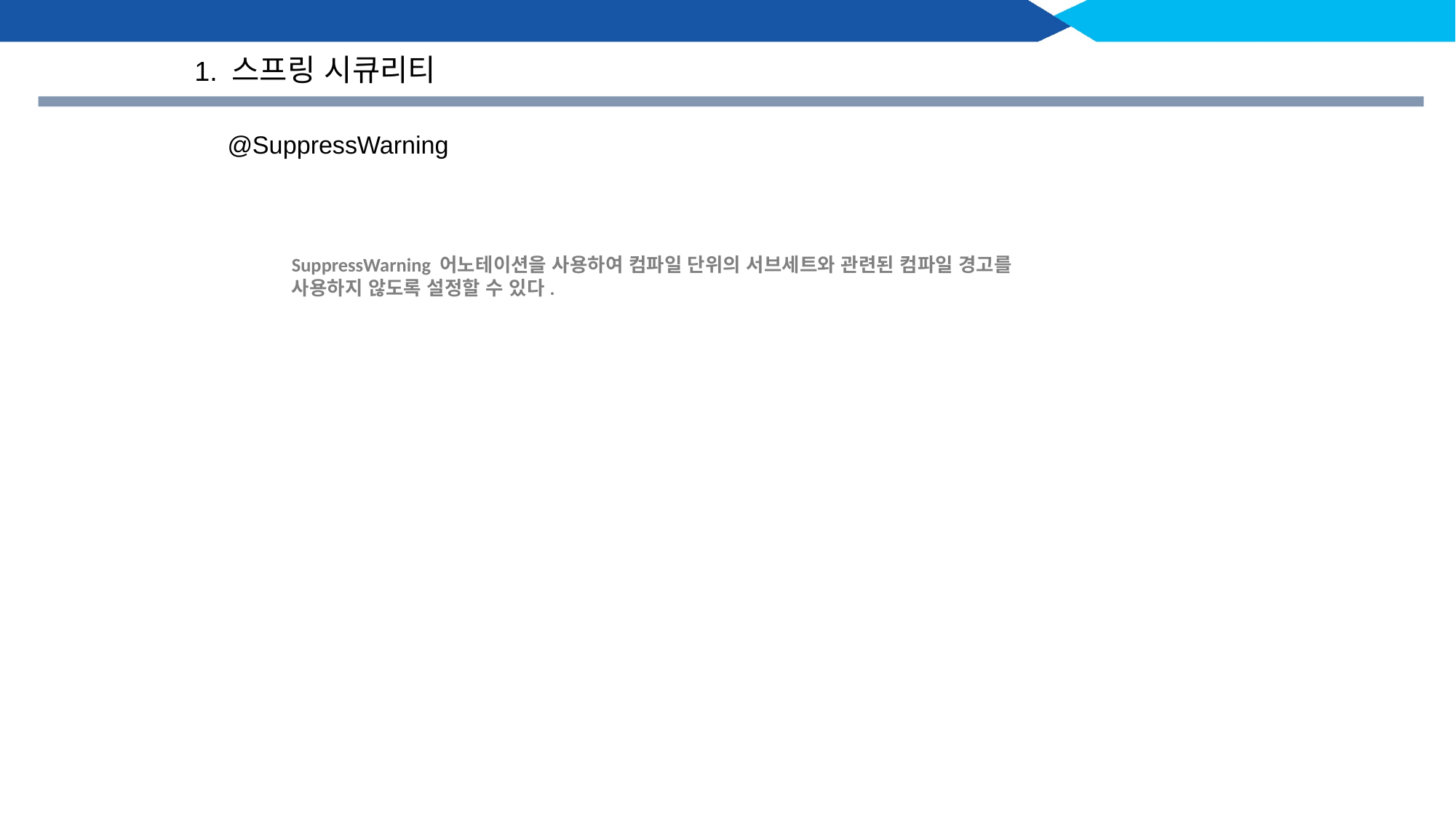

1. 스프링 시큐리티
@SuppressWarning
SuppressWarning 어노테이션을 사용하여 컴파일 단위의 서브세트와 관련된 컴파일 경고를 사용하지 않도록 설정할 수 있다.